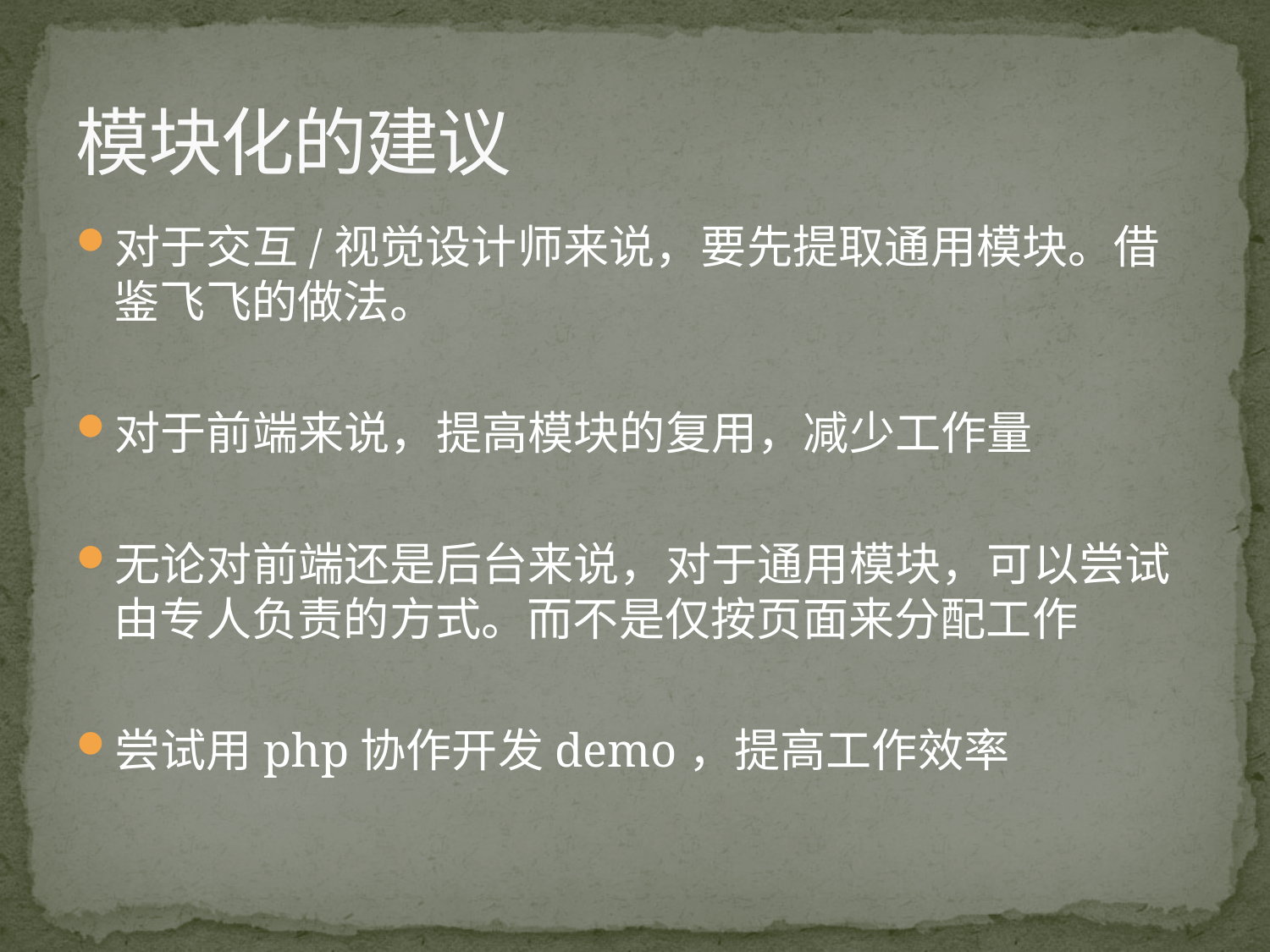

# 模块化的建议
对于交互/视觉设计师来说，要先提取通用模块。借鉴飞飞的做法。

对于前端来说，提高模块的复用，减少工作量

无论对前端还是后台来说，对于通用模块，可以尝试由专人负责的方式。而不是仅按页面来分配工作

尝试用php协作开发demo，提高工作效率